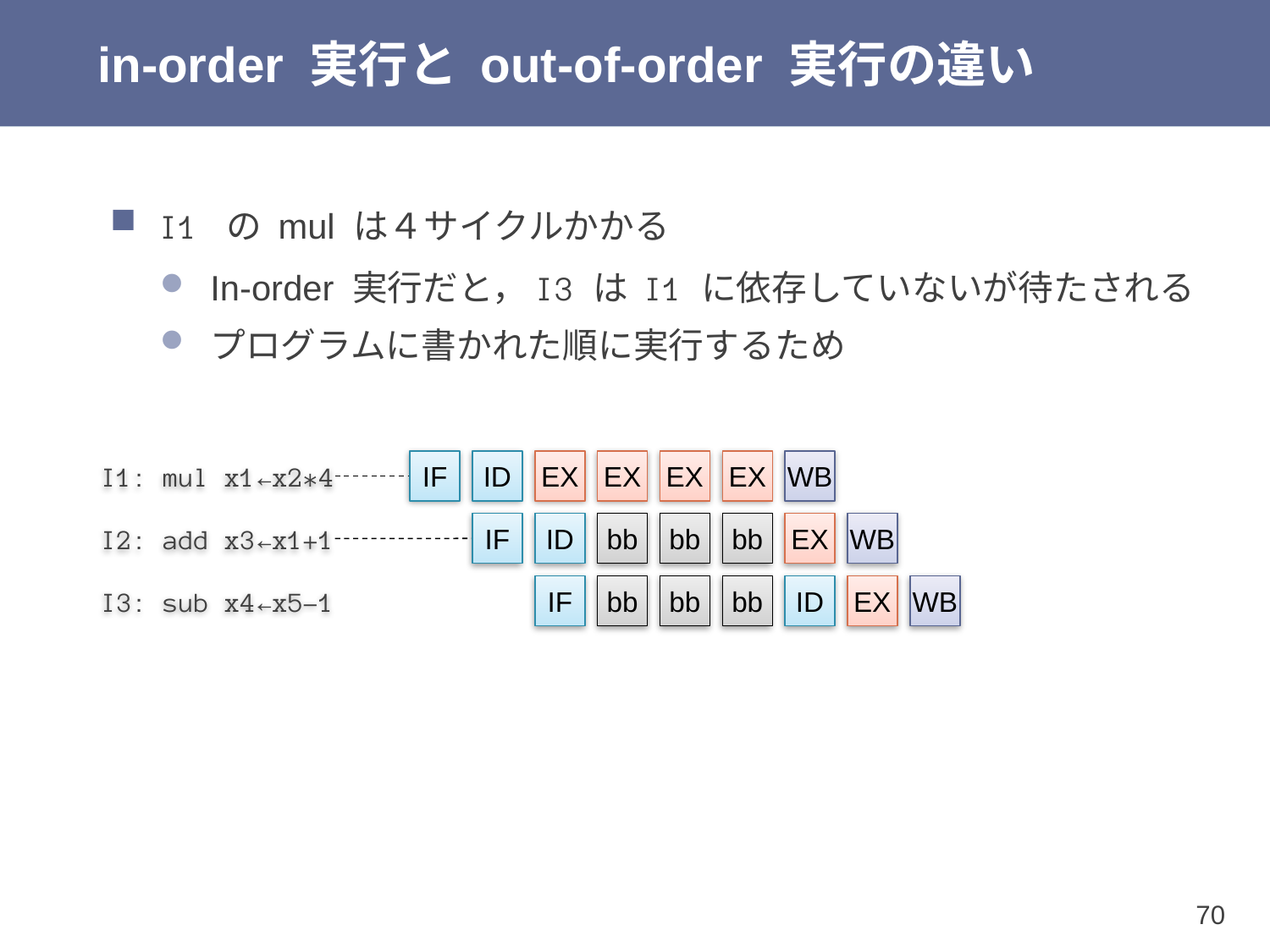

# in-order 実行と out-of-order 実行の違い
I1 の mul は４サイクルかかる
In-order 実行だと，I3 は I1 に依存していないが待たされる
プログラムに書かれた順に実行するため
I1: mul x1←x2*4
IF
ID
EX
EX
EX
EX
WB
I2: add x3←x1+1
IF
ID
bb
bb
bb
EX
WB
I3: sub x4←x5-1
IF
bb
bb
bb
ID
EX
WB